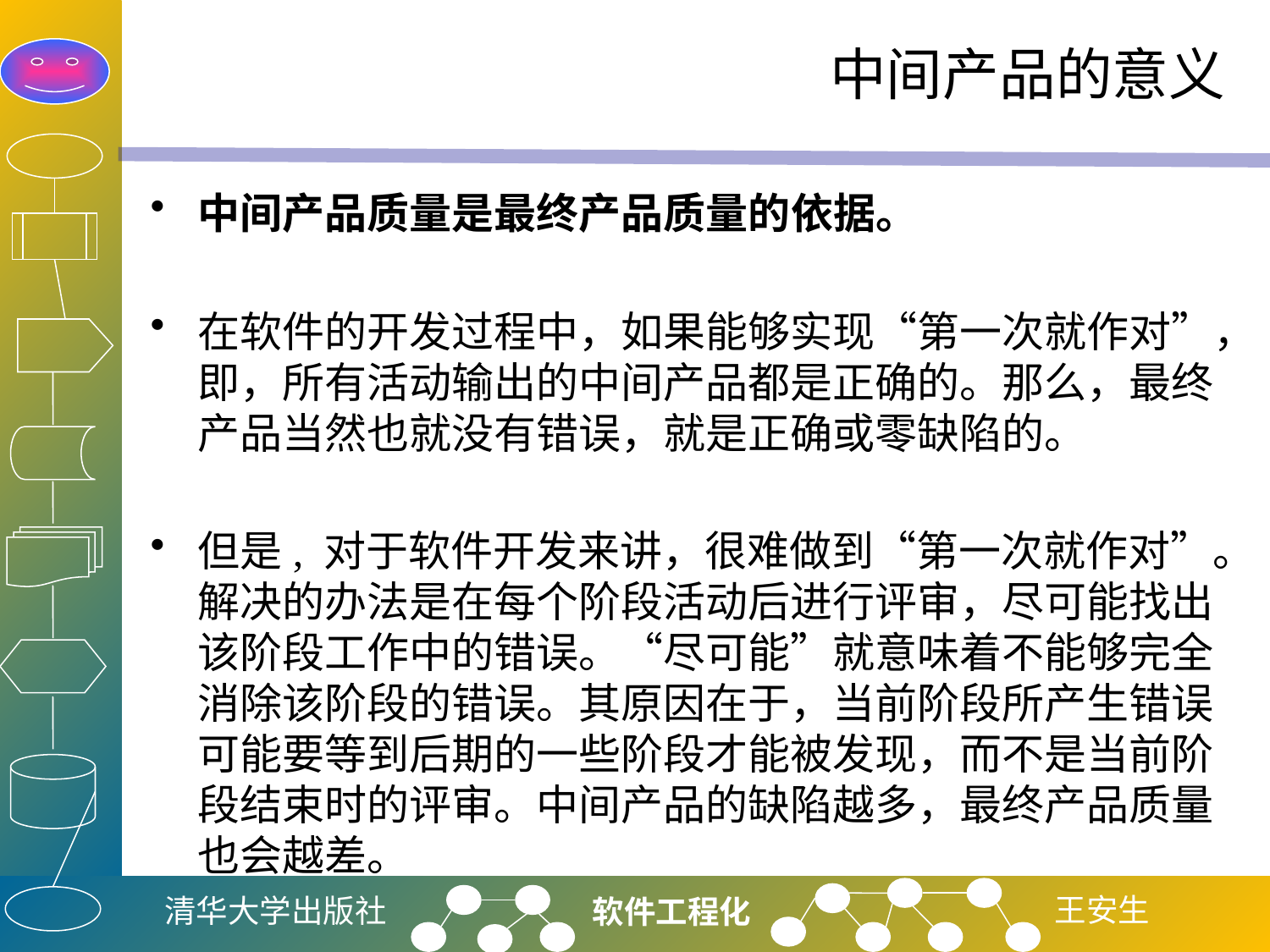

# 中间产品的意义
中间产品质量是最终产品质量的依据。

在软件的开发过程中，如果能够实现“第一次就作对”，即，所有活动输出的中间产品都是正确的。那么，最终产品当然也就没有错误，就是正确或零缺陷的。

但是, 对于软件开发来讲，很难做到“第一次就作对”。解决的办法是在每个阶段活动后进行评审，尽可能找出该阶段工作中的错误。“尽可能”就意味着不能够完全消除该阶段的错误。其原因在于，当前阶段所产生错误可能要等到后期的一些阶段才能被发现，而不是当前阶段结束时的评审。中间产品的缺陷越多，最终产品质量也会越差。